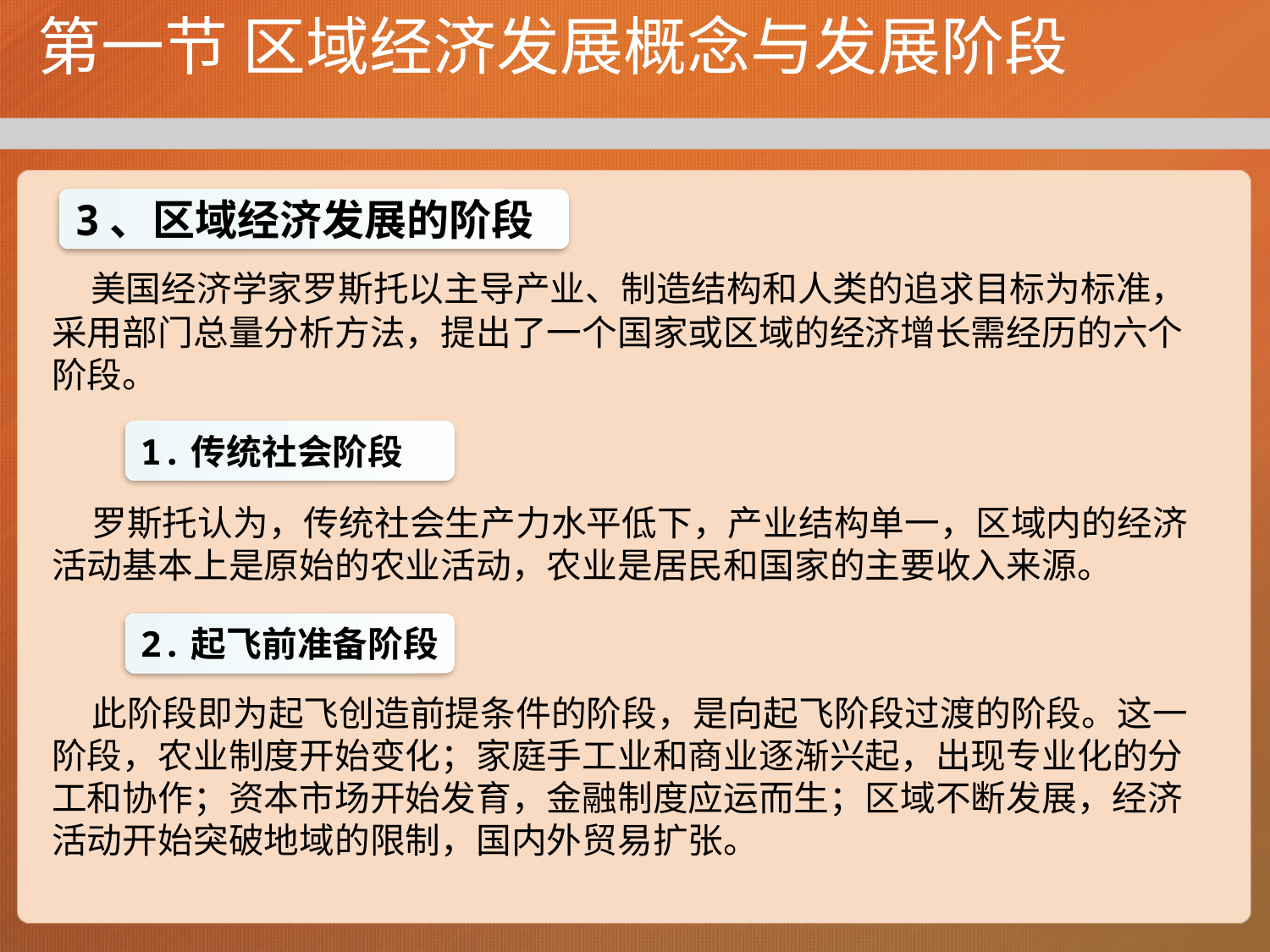

# 第一节 区域经济发展概念与发展阶段
3、区域经济发展的阶段

   美国经济学家罗斯托以主导产业、制造结构和人类的追求目标为标准，采用部门总量分析方法，提出了一个国家或区域的经济增长需经历的六个阶段。

    罗斯托认为，传统社会生产力水平低下，产业结构单一，区域内的经济活动基本上是原始的农业活动，农业是居民和国家的主要收入来源。

    此阶段即为起飞创造前提条件的阶段，是向起飞阶段过渡的阶段。这一阶段，农业制度开始变化；家庭手工业和商业逐渐兴起，出现专业化的分工和协作；资本市场开始发育，金融制度应运而生；区域不断发展，经济活动开始突破地域的限制，国内外贸易扩张。
1.传统社会阶段
2.起飞前准备阶段